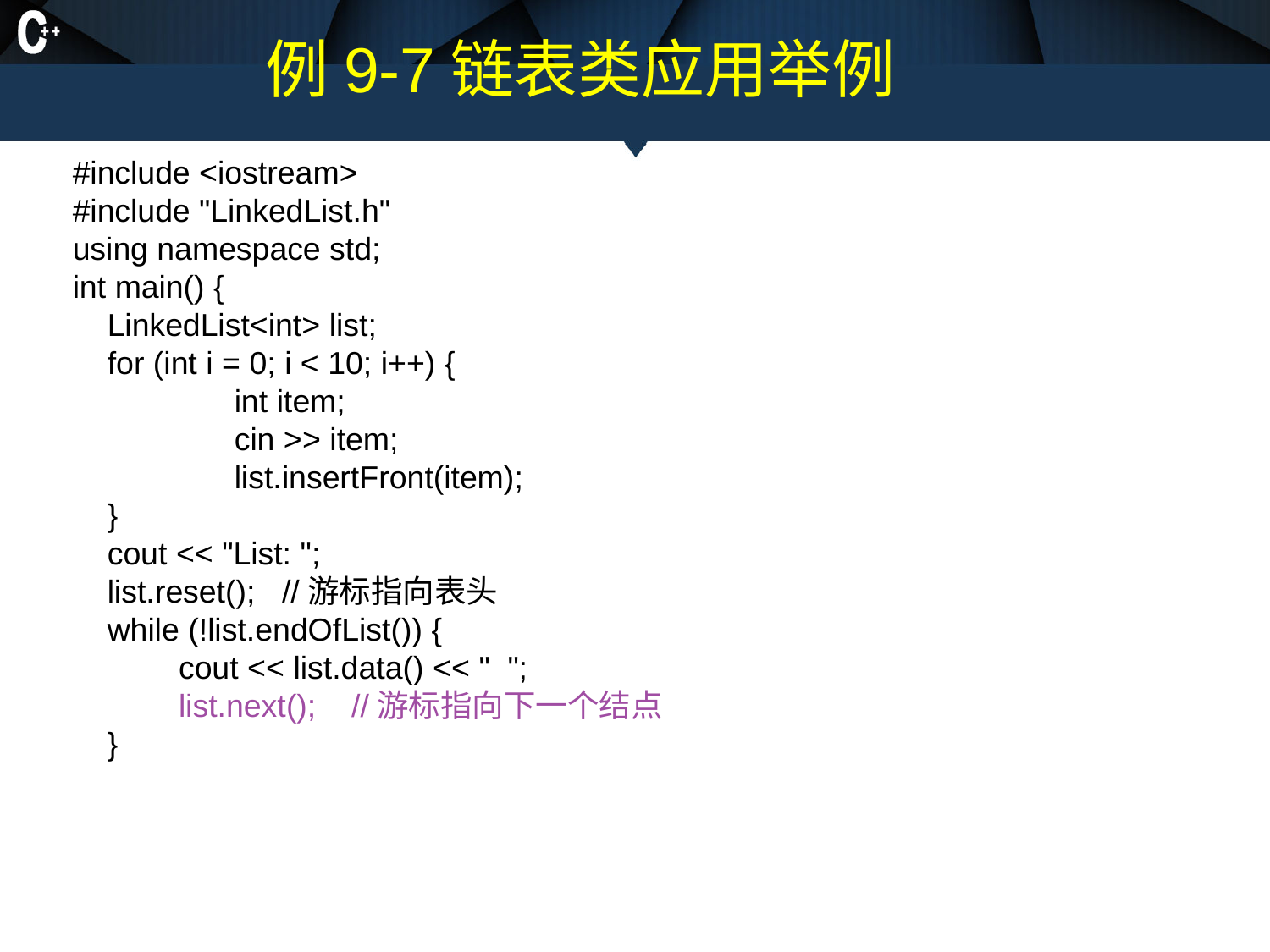

# 例9-7链表类应用举例
#include <iostream>
#include "LinkedList.h"
using namespace std;
int main() {
	LinkedList<int> list;
	for (int i = 0; i < 10; i++) {
		int item;
		cin >> item;
		list.insertFront(item);
	}
	cout << "List: ";
	list.reset();   //游标指向表头
	while (!list.endOfList()) {
	        cout << list.data() << "  ";
	        list.next();    //游标指向下一个结点
	}